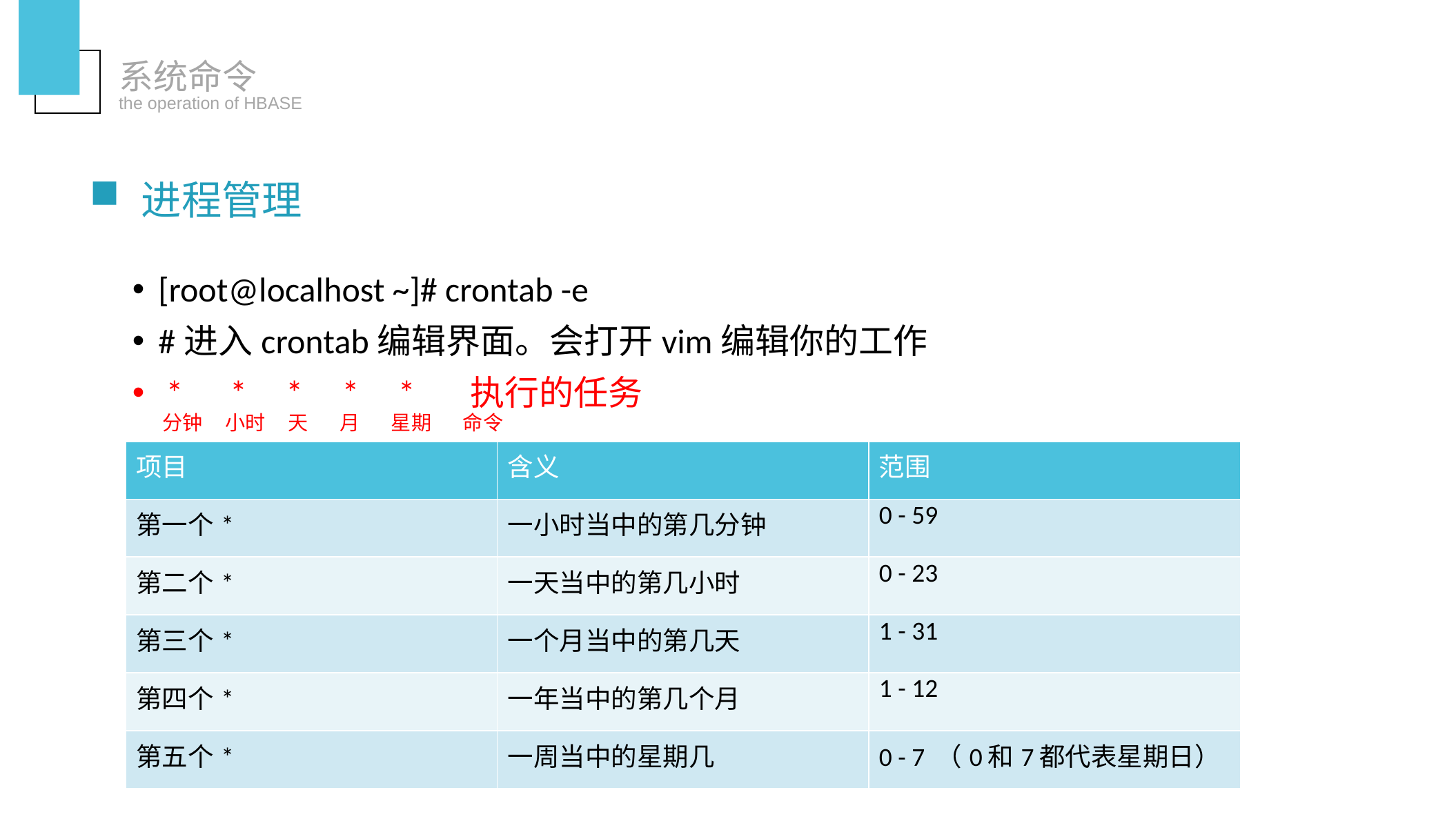

系统命令
the operation of HBASE

进程管理

[root@localhost ~]# crontab -e
#进入crontab编辑界面。会打开vim编辑你的工作
 *      *     *     *     *      执行的任务
 分钟     小时     天       月       星期       命令
| 项目 | 含义 | 范围 |
| --- | --- | --- |
| 第一个\* | 一小时当中的第几分钟 | 0 - 59 |
| 第二个\* | 一天当中的第几小时 | 0 - 23 |
| 第三个\* | 一个月当中的第几天 | 1 - 31 |
| 第四个\* | 一年当中的第几个月 | 1 - 12 |
| 第五个\* | 一周当中的星期几 | 0 - 7 （0和7都代表星期日） |